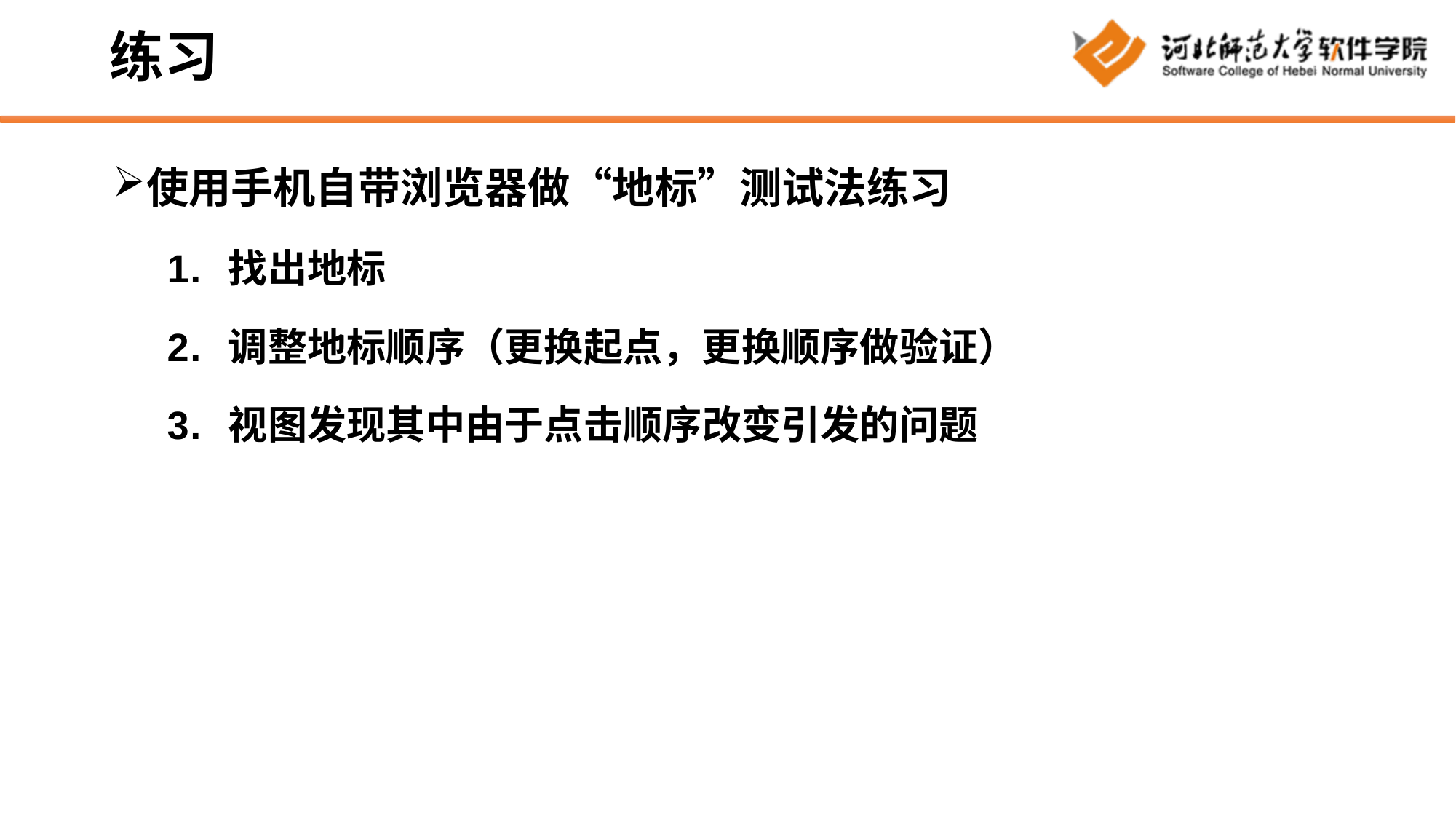

# 练习
使用手机自带浏览器做“地标”测试法练习
找出地标
调整地标顺序（更换起点，更换顺序做验证）
视图发现其中由于点击顺序改变引发的问题